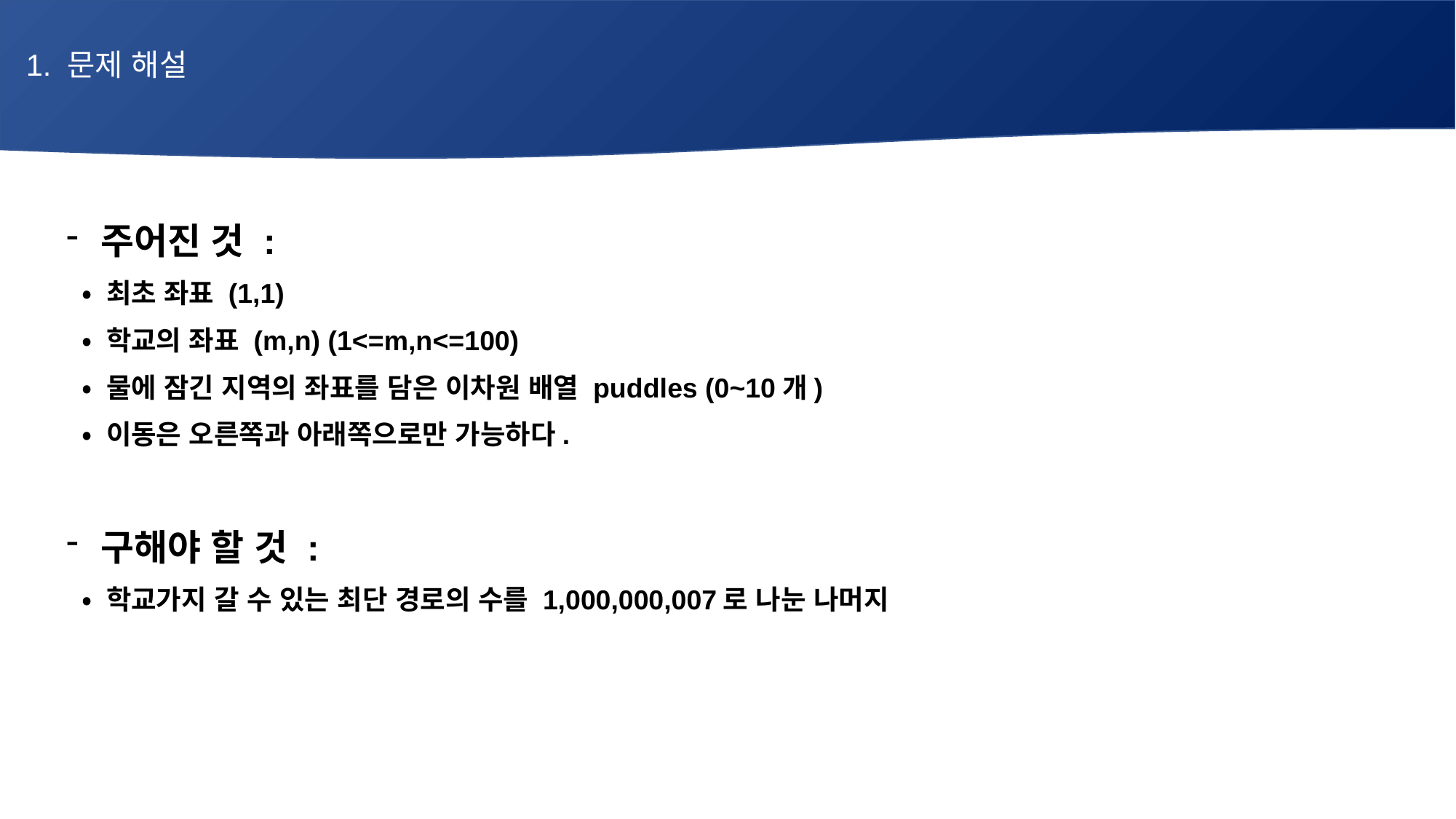

1. 문제 해설
# 매주 1 과제 LV2
주어진 것 :
  • 최초 좌표 (1,1)
  • 학교의 좌표 (m,n) (1<=m,n<=100)
  • 물에 잠긴 지역의 좌표를 담은 이차원 배열 puddles (0~10개)
  • 이동은 오른쪽과 아래쪽으로만 가능하다.

구해야 할 것 :
  • 학교가지 갈 수 있는 최단 경로의 수를 1,000,000,007로 나눈 나머지